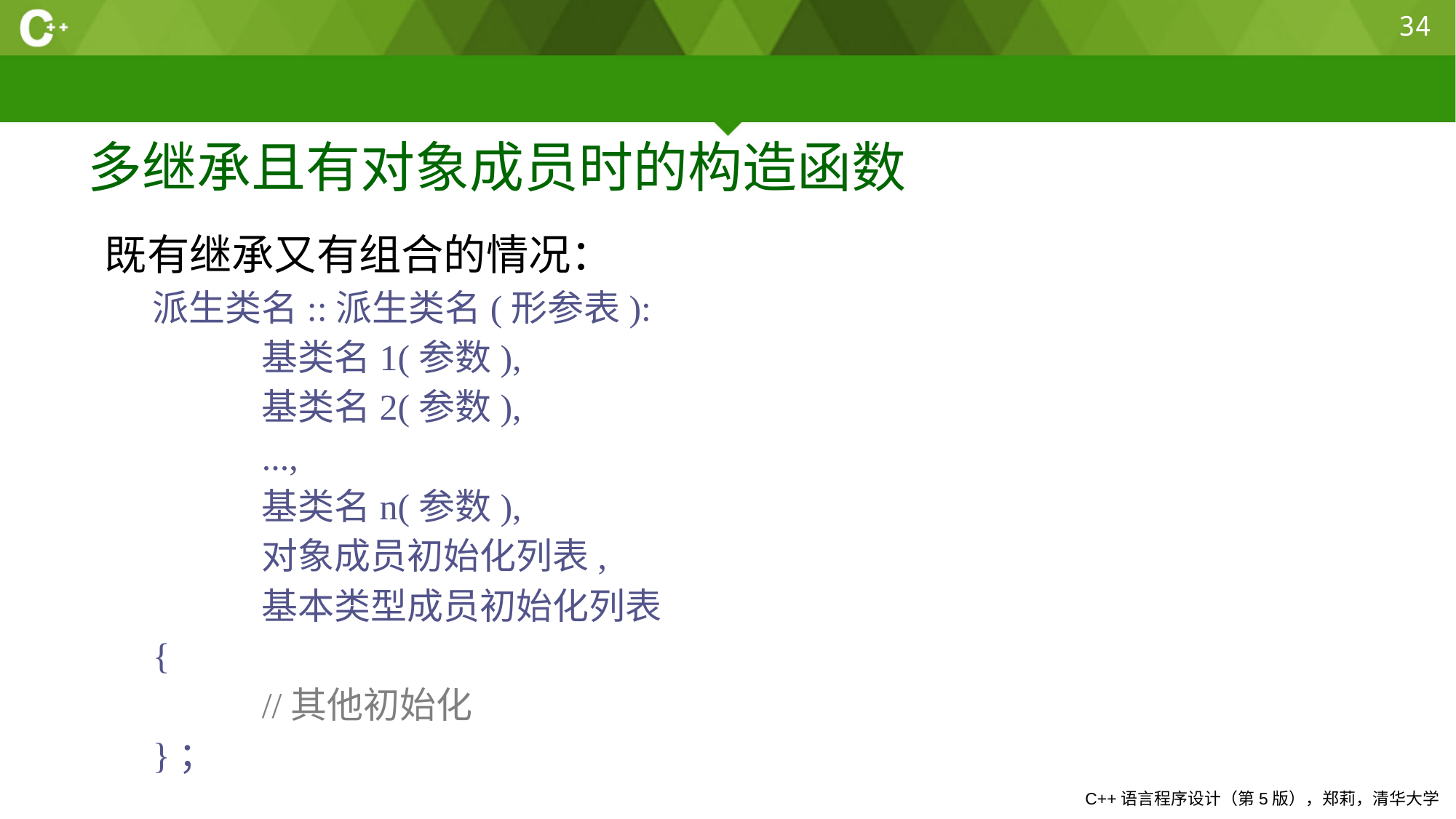

34
# 多继承且有对象成员时的构造函数
既有继承又有组合的情况：
派生类名::派生类名(形参表):
	基类名1(参数),
	基类名2(参数),
	...,
	基类名n(参数),
	对象成员初始化列表,
	基本类型成员初始化列表
{
	//其他初始化
}；